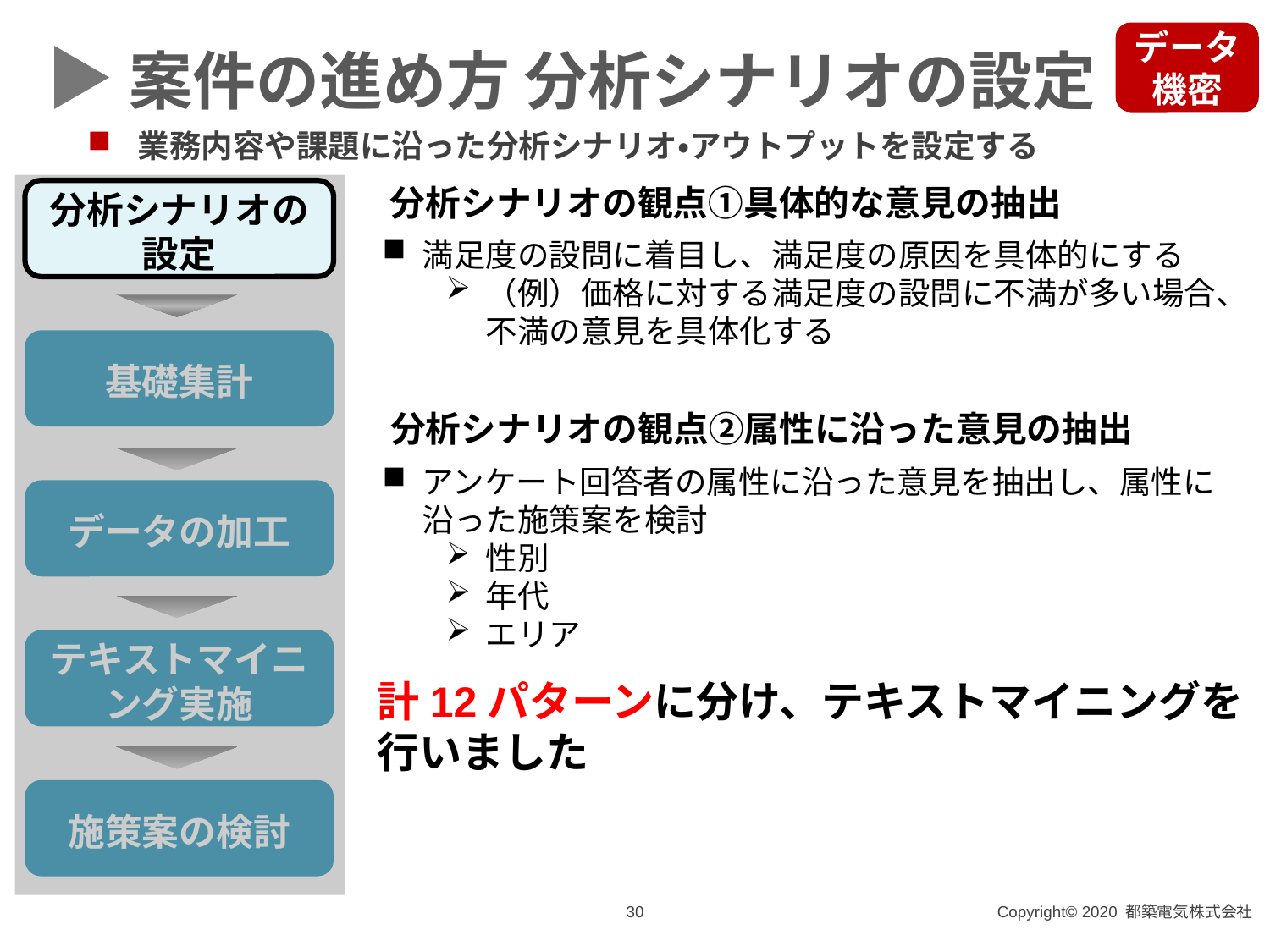

データ機密
案件の進め方 分析シナリオの設定

業務内容や課題に沿った分析シナリオ・アウトプットを設定する

分析シナリオの
設定

基礎集計

データの加工

テキストマイニング実施

施策案の検討
分析シナリオの観点①具体的な意見の抽出
満足度の設問に着目し、満足度の原因を具体的にする
（例）価格に対する満足度の設問に不満が多い場合、不満の意見を具体化する
分析シナリオの観点②属性に沿った意見の抽出
アンケート回答者の属性に沿った意見を抽出し、属性に沿った施策案を検討
性別
年代
エリア
計12パターンに分け、テキストマイニングを行いました
30
Copyright© 2020 都築電気株式会社